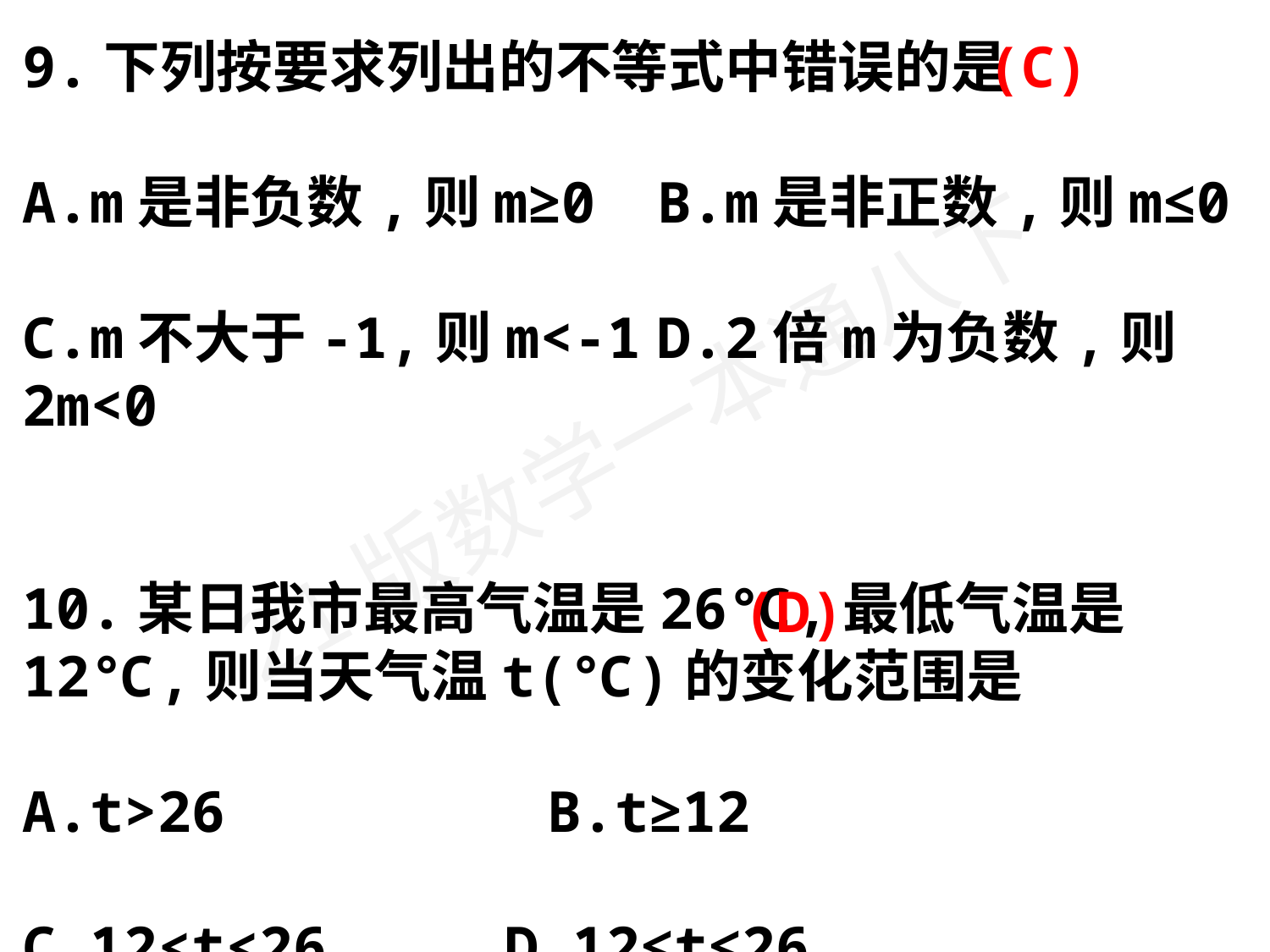

9.下列按要求列出的不等式中错误的是

A.m是非负数,则m≥0	B.m是非正数,则m≤0

C.m不大于-1,则m<-1	D.2倍m为负数,则2m<0

10.某日我市最高气温是26℃,最低气温是12℃,则当天气温t(℃)的变化范围是

A.t>26	        B.t≥12

C.12<t<26	   D.12≤t≤26
(C)
(D)